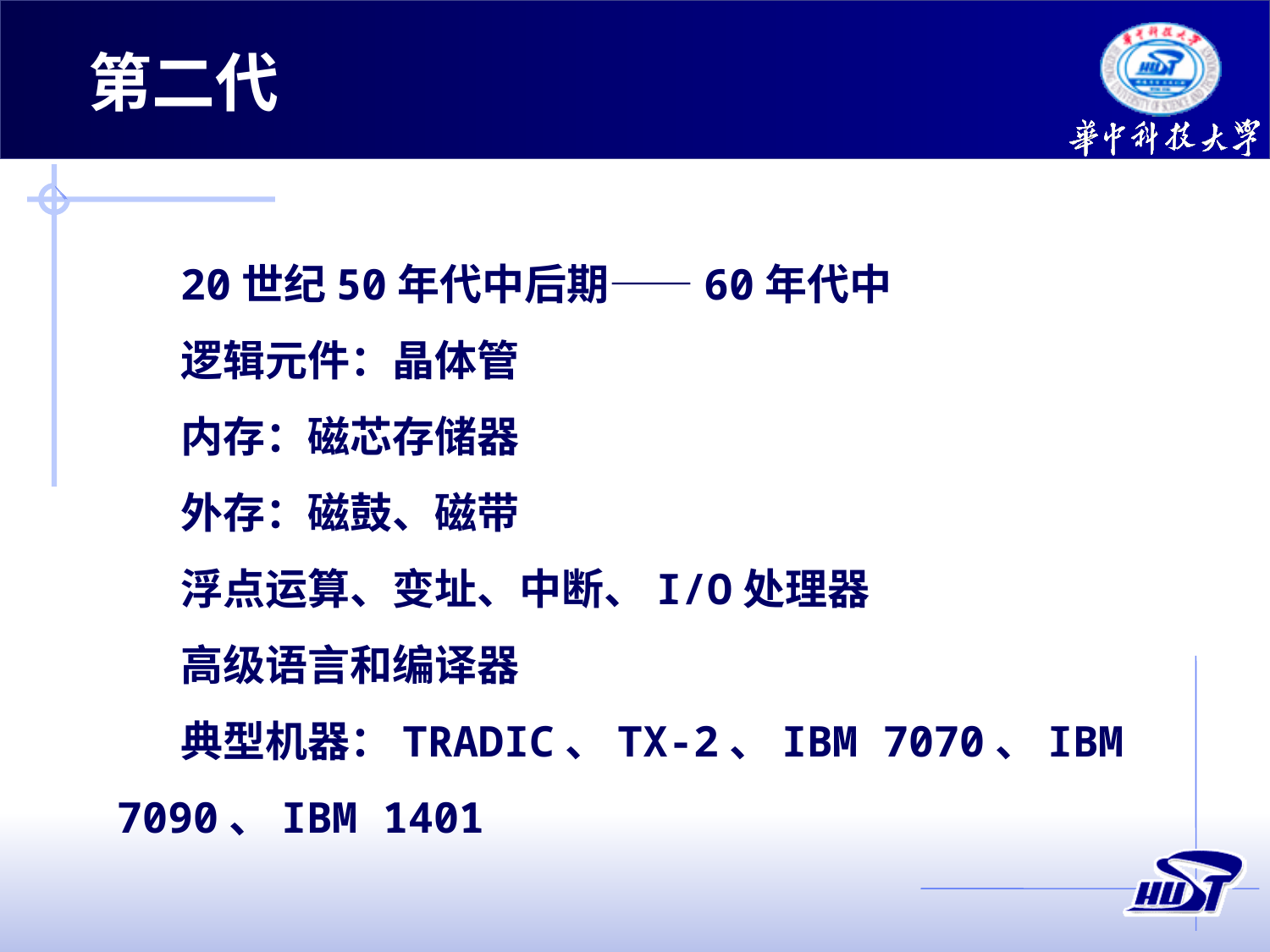

第二代
20世纪50年代中后期——60年代中
逻辑元件：晶体管
内存：磁芯存储器
外存：磁鼓、磁带
浮点运算、变址、中断、I/O处理器
高级语言和编译器
典型机器：TRADIC、TX-2、IBM 7070、IBM 7090、IBM 1401